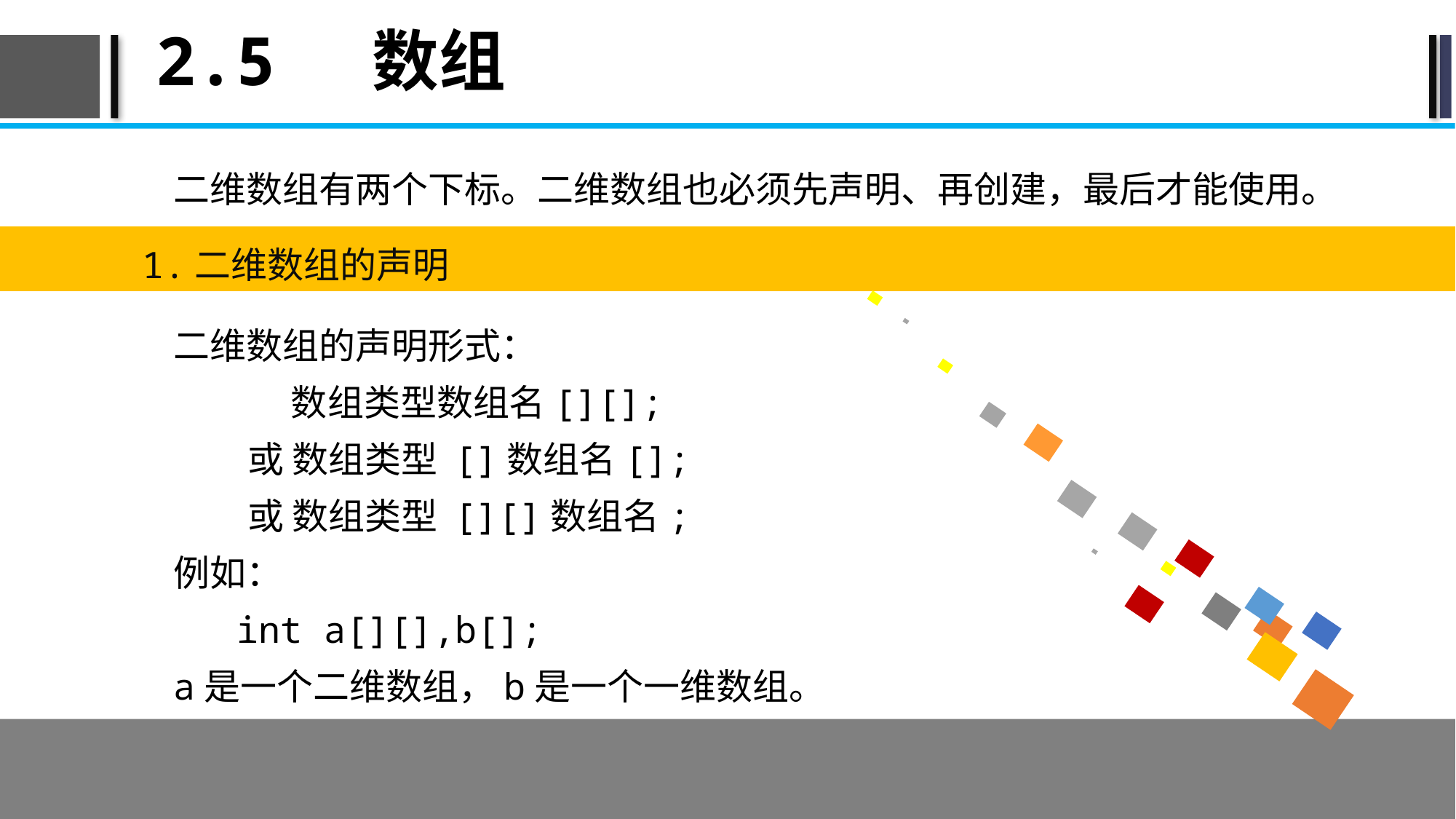

# 2.5  数组

二维数组有两个下标。二维数组也必须先声明、再创建，最后才能使用。

二维数组的声明形式：
数组类型数组名[][];
或 数组类型 []数组名[];
或 数组类型 [][]数组名;
例如：
int a[][],b[];
a是一个二维数组，b是一个一维数组。

1.二维数组的声明